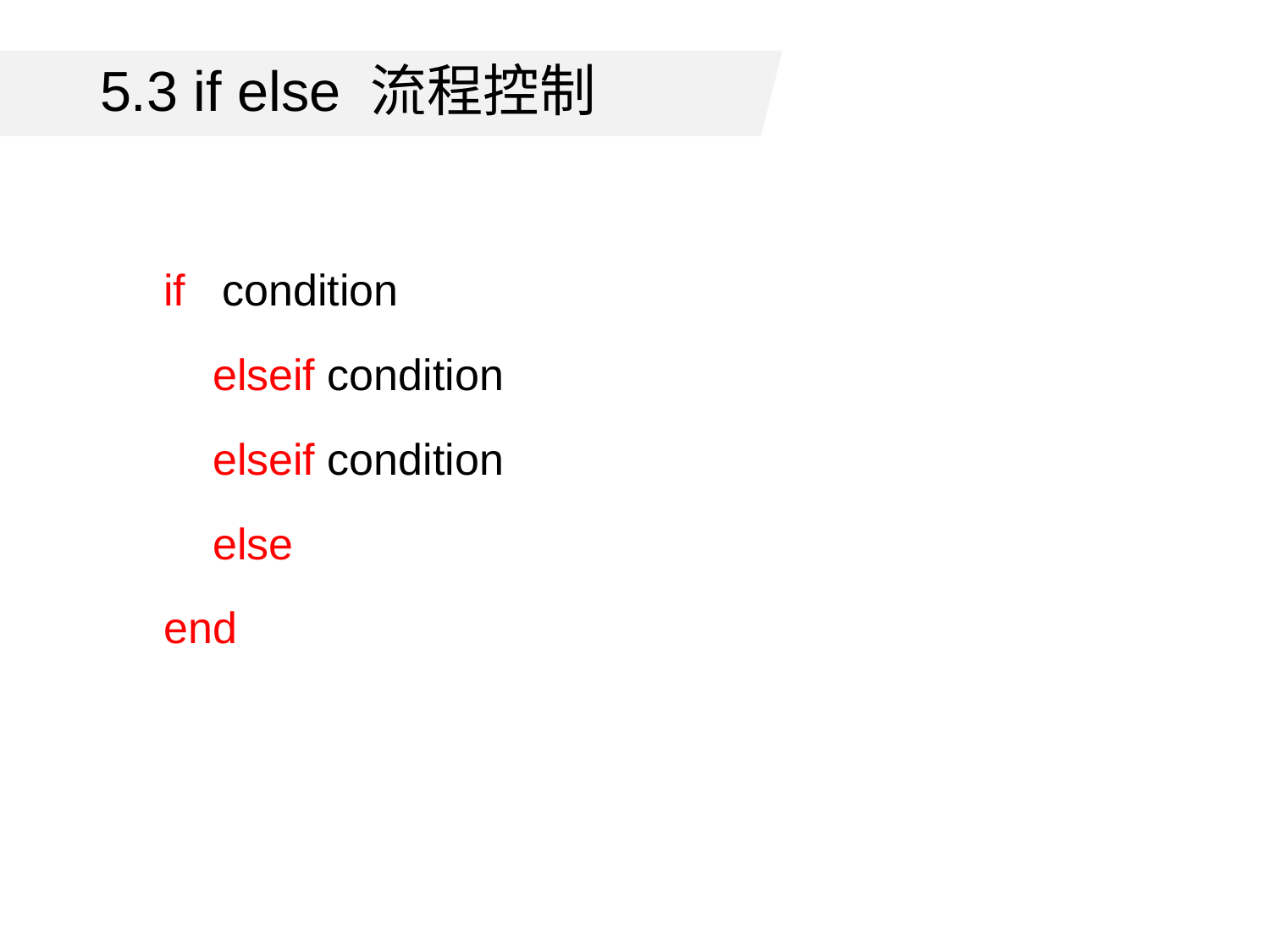

# 5.3 if else 流程控制

if   condition
    elseif condition
    elseif condition
    else
end